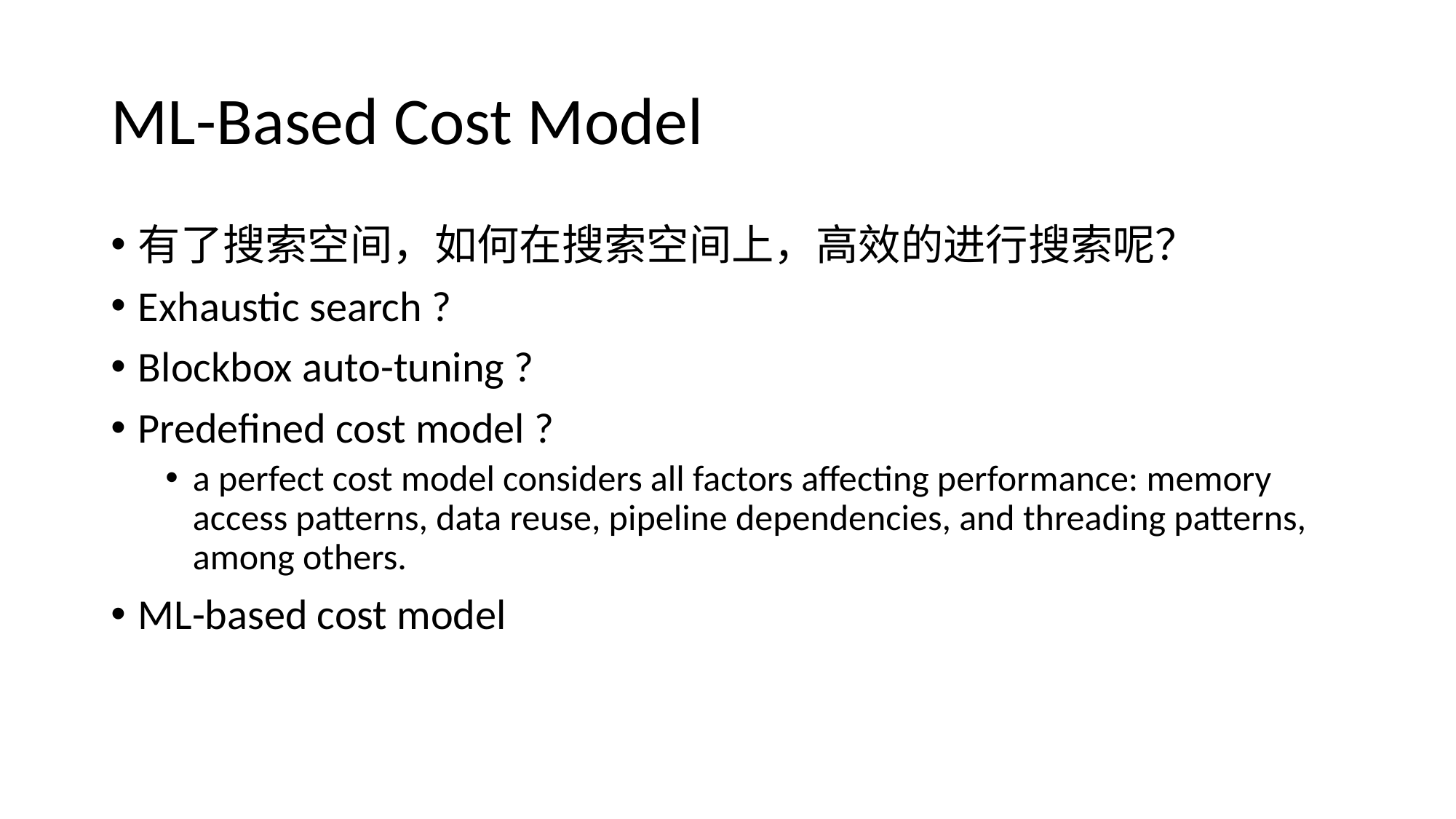

# ML-Based Cost Model
有了搜索空间，如何在搜索空间上，高效的进行搜索呢？
Exhaustic search ?
Blockbox auto-tuning ?
Predefined cost model ?
a perfect cost model considers all factors affecting performance: memory access patterns, data reuse, pipeline dependencies, and threading patterns, among others.
ML-based cost model